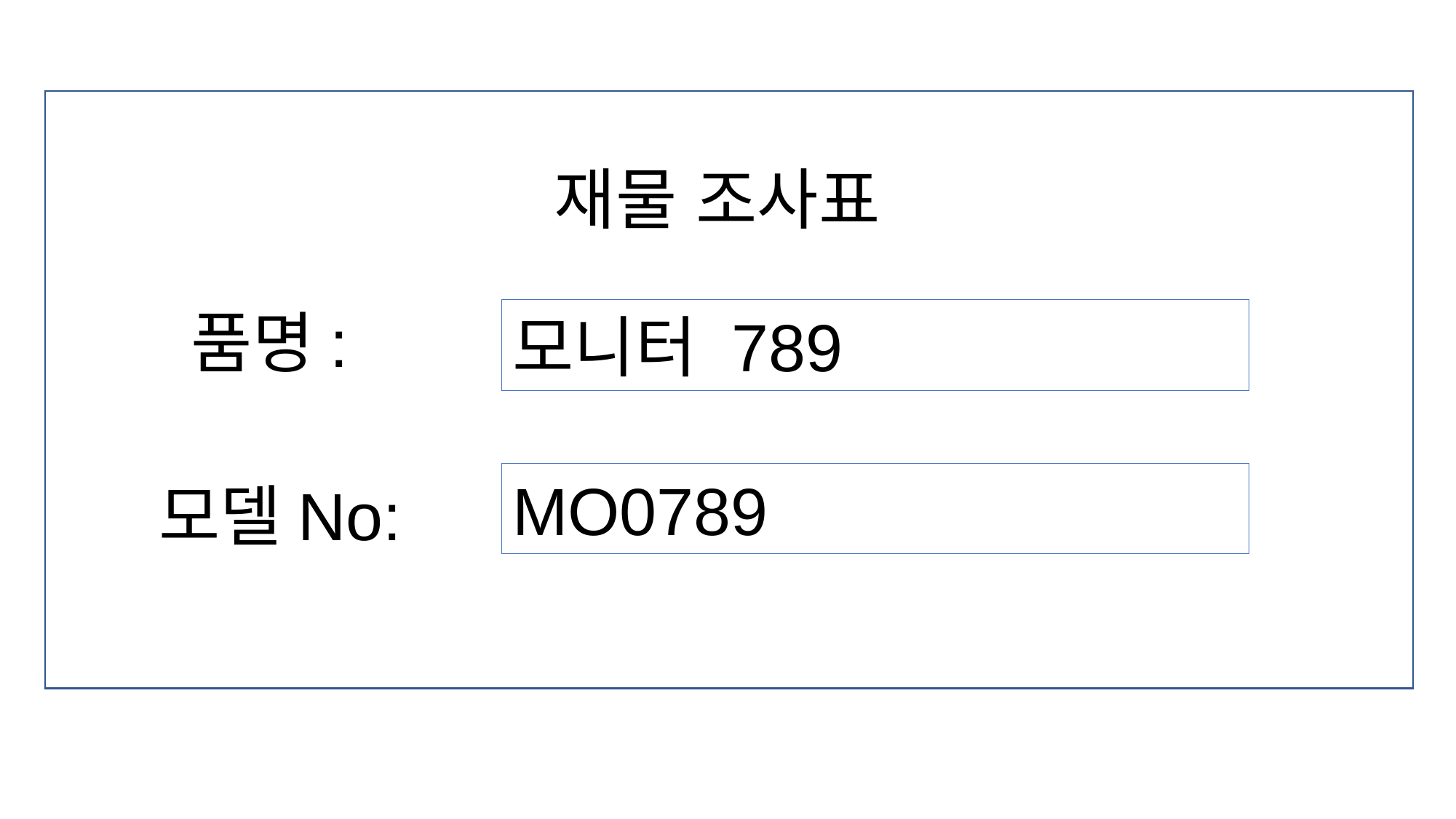

재물 조사표
품명:
모니터 789
MO0789
모델No: